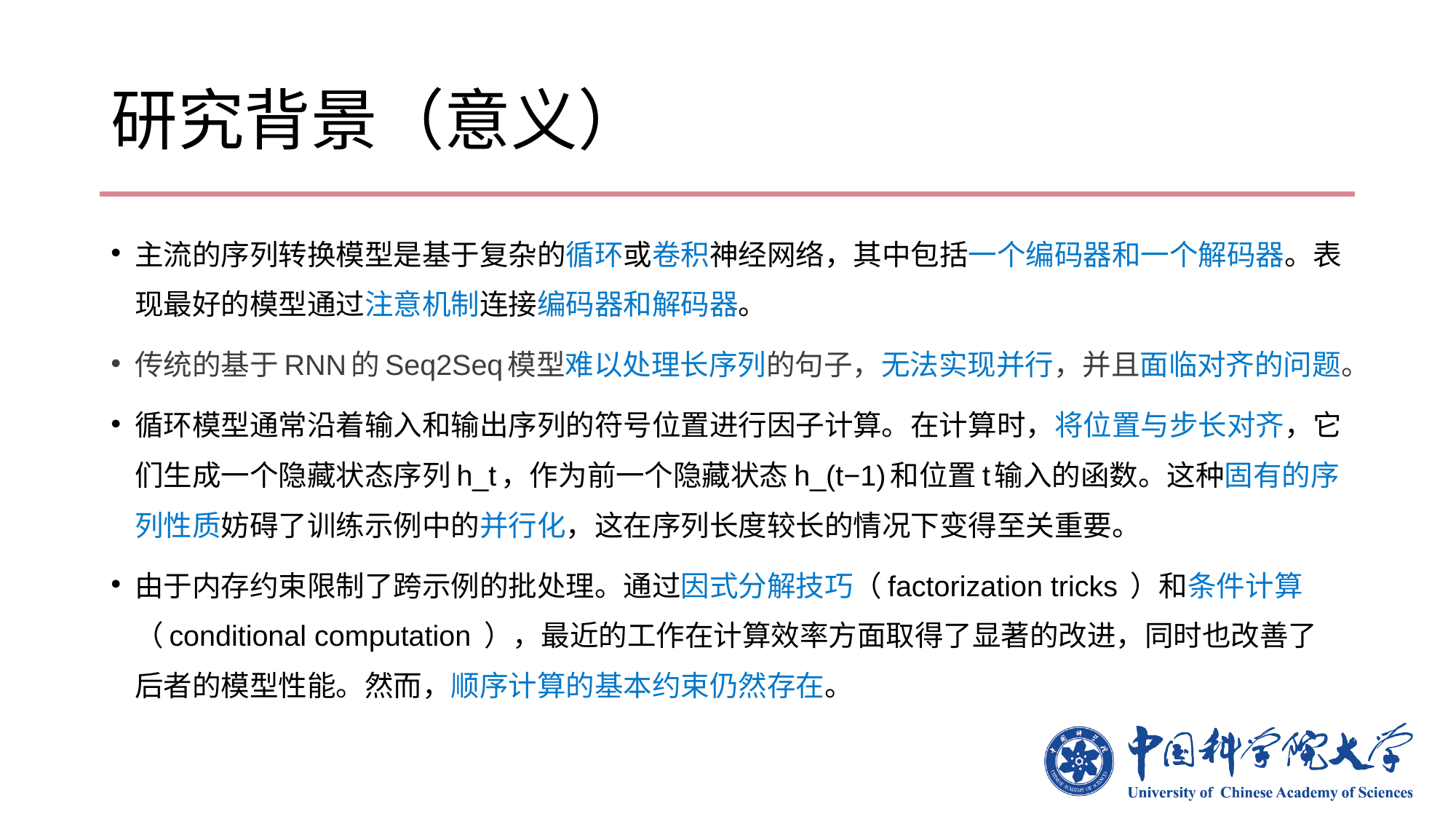

# 研究背景（意义）
主流的序列转换模型是基于复杂的循环或卷积神经网络，其中包括一个编码器和一个解码器。表现最好的模型通过注意机制连接编码器和解码器。
传统的基于RNN的Seq2Seq模型难以处理长序列的句子，无法实现并行，并且面临对齐的问题。
循环模型通常沿着输入和输出序列的符号位置进行因子计算。在计算时，将位置与步长对齐，它们生成一个隐藏状态序列h_t，作为前一个隐藏状态h_(t−1)和位置t输入的函数。这种固有的序列性质妨碍了训练示例中的并行化，这在序列长度较长的情况下变得至关重要。
由于内存约束限制了跨示例的批处理。通过因式分解技巧（factorization tricks ）和条件计算（conditional computation ），最近的工作在计算效率方面取得了显著的改进，同时也改善了后者的模型性能。然而，顺序计算的基本约束仍然存在。